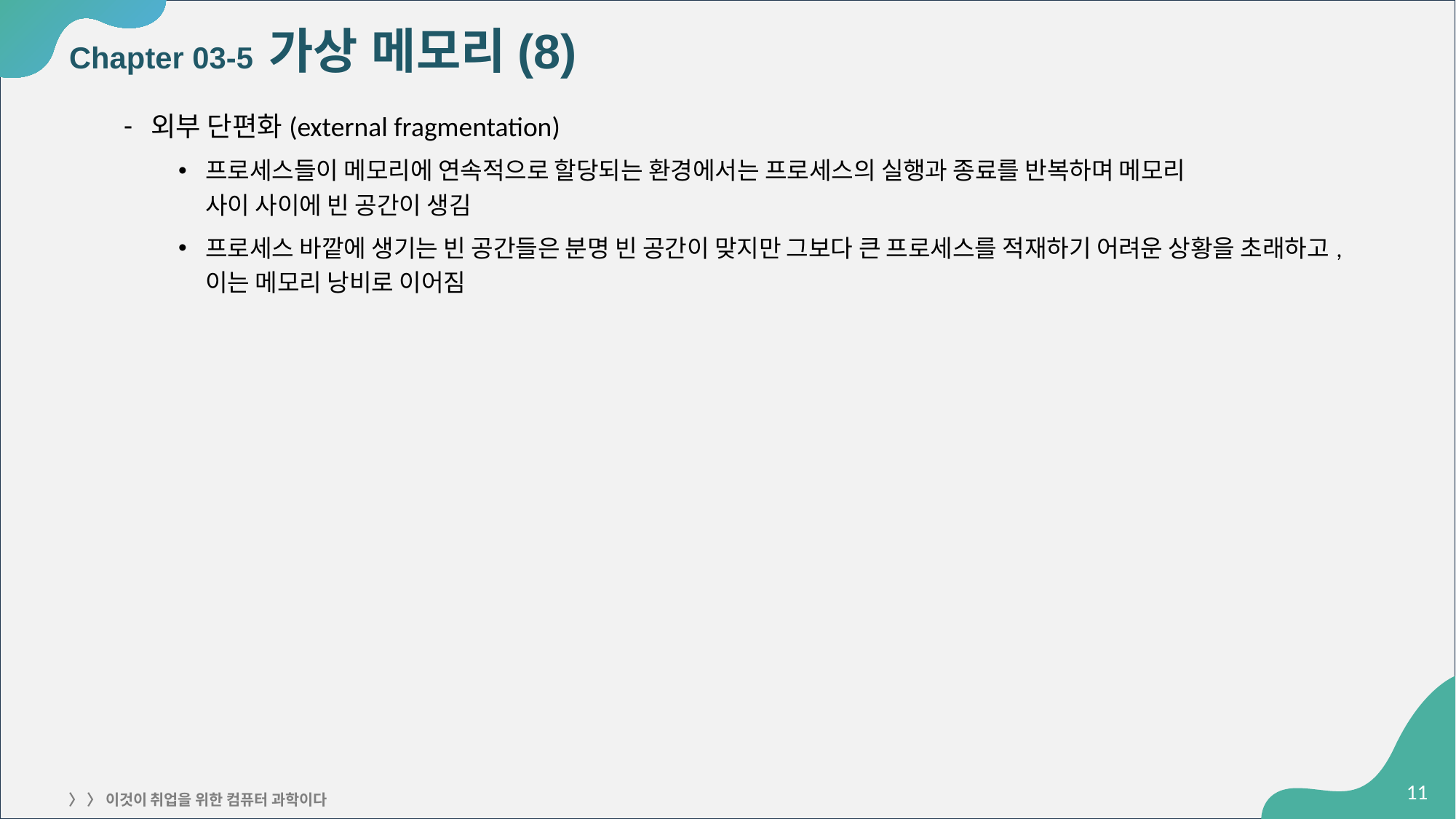

# Chapter 03-5 가상 메모리(8)
외부 단편화(external fragmentation)
프로세스들이 메모리에 연속적으로 할당되는 환경에서는 프로세스의 실행과 종료를 반복하며 메모리
사이 사이에 빈 공간이 생김
프로세스 바깥에 생기는 빈 공간들은 분명 빈 공간이 맞지만 그보다 큰 프로세스를 적재하기 어려운 상황을 초래하고, 이는 메모리 낭비로 이어짐
11
〉 〉 이것이 취업을 위한 컴퓨터 과학이다